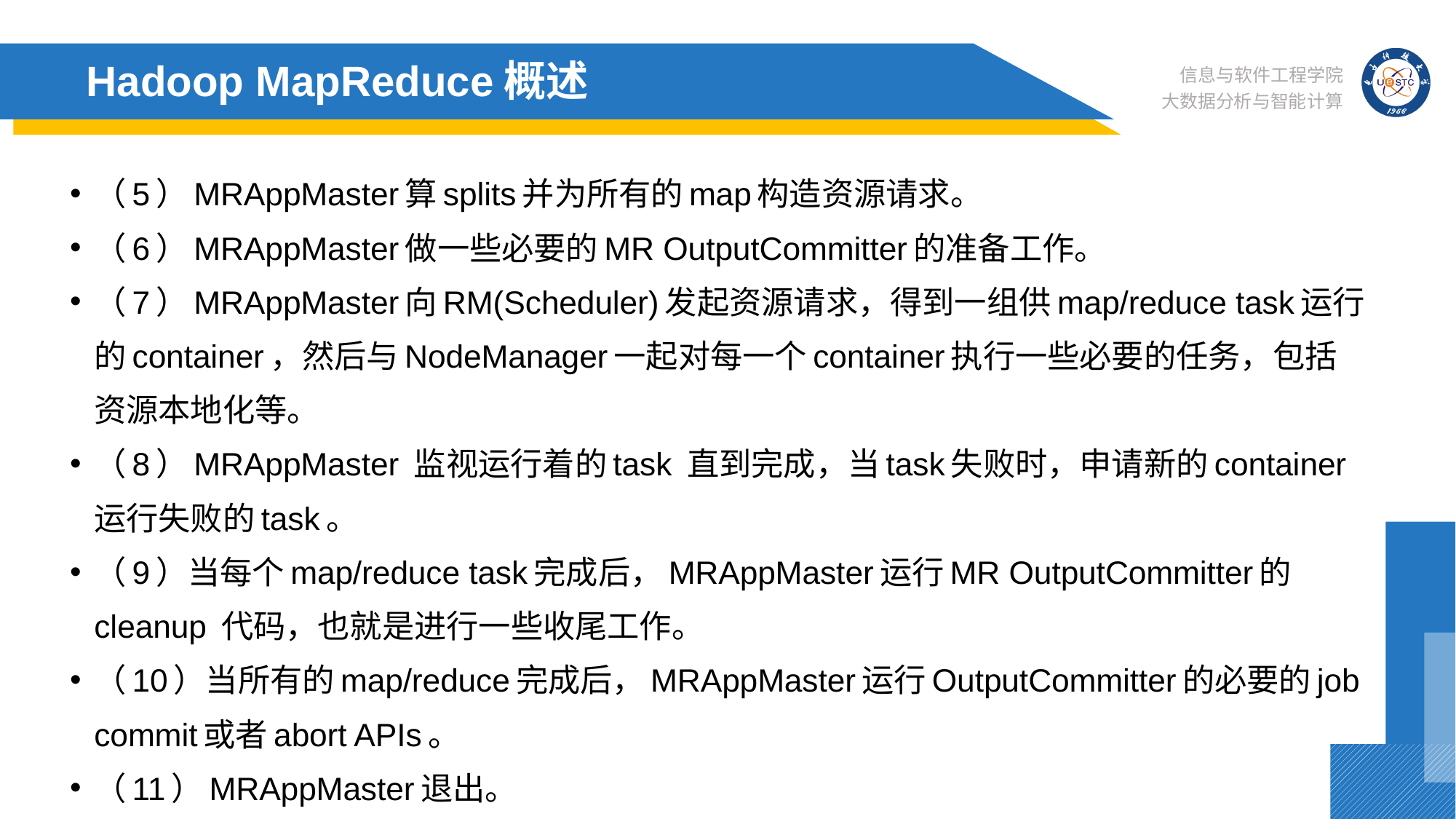

# Hadoop MapReduce概述
（5）MRAppMaster算splits并为所有的map构造资源请求。
（6）MRAppMaster做一些必要的MR OutputCommitter的准备工作。
（7）MRAppMaster向RM(Scheduler)发起资源请求，得到一组供map/reduce task运行的container，然后与NodeManager一起对每一个container执行一些必要的任务，包括资源本地化等。
（8）MRAppMaster 监视运行着的task 直到完成，当task失败时，申请新的container运行失败的task。
（9）当每个map/reduce task完成后，MRAppMaster运行MR OutputCommitter的cleanup 代码，也就是进行一些收尾工作。
（10）当所有的map/reduce完成后，MRAppMaster运行OutputCommitter的必要的job commit或者abort APIs。
（11）MRAppMaster退出。